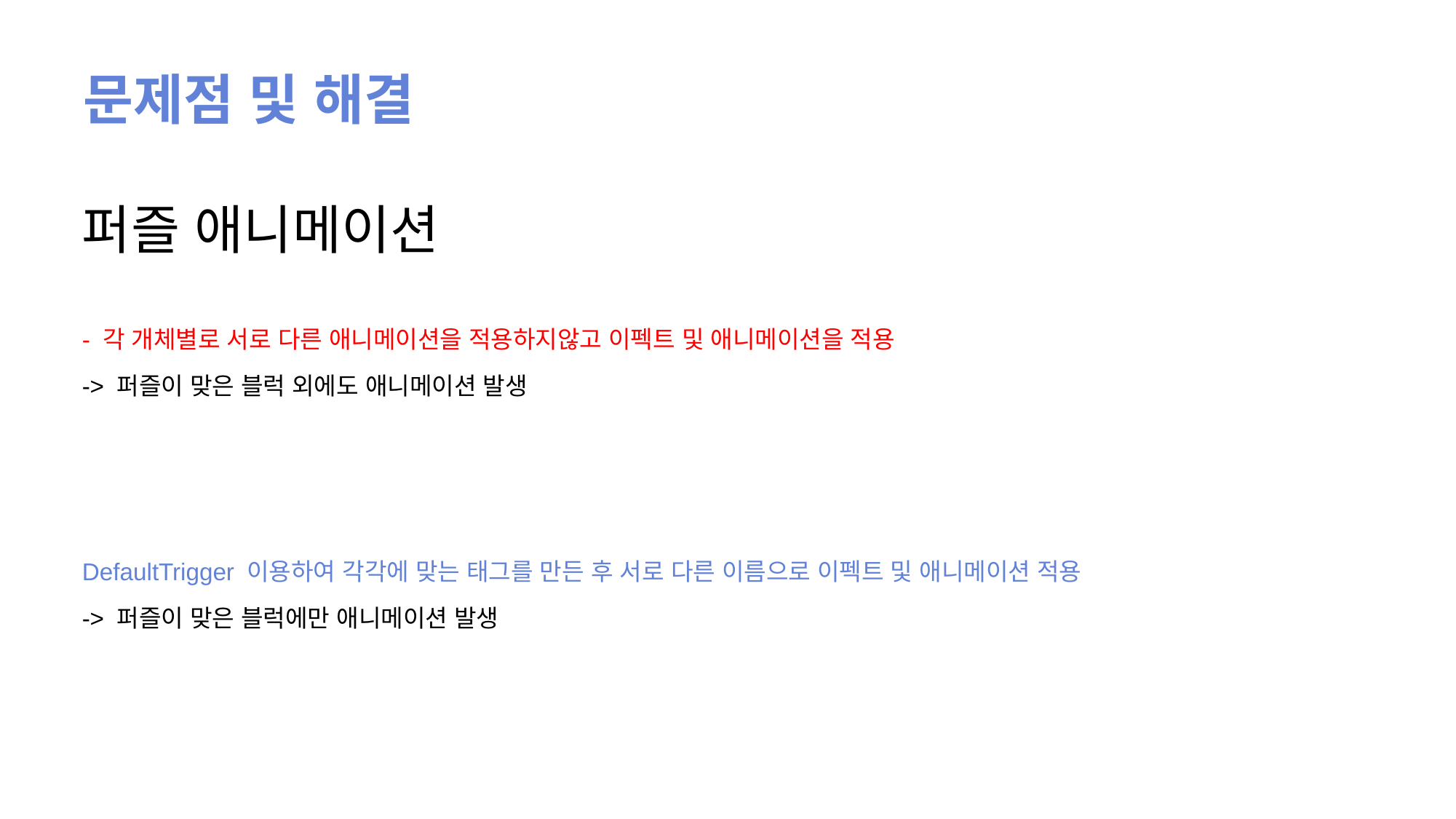

문제점 및 해결
퍼즐 애니메이션

- 각 개체별로 서로 다른 애니메이션을 적용하지않고 이펙트 및 애니메이션을 적용
-> 퍼즐이 맞은 블럭 외에도 애니메이션 발생

DefaultTrigger 이용하여 각각에 맞는 태그를 만든 후 서로 다른 이름으로 이펙트 및 애니메이션 적용
-> 퍼즐이 맞은 블럭에만 애니메이션 발생